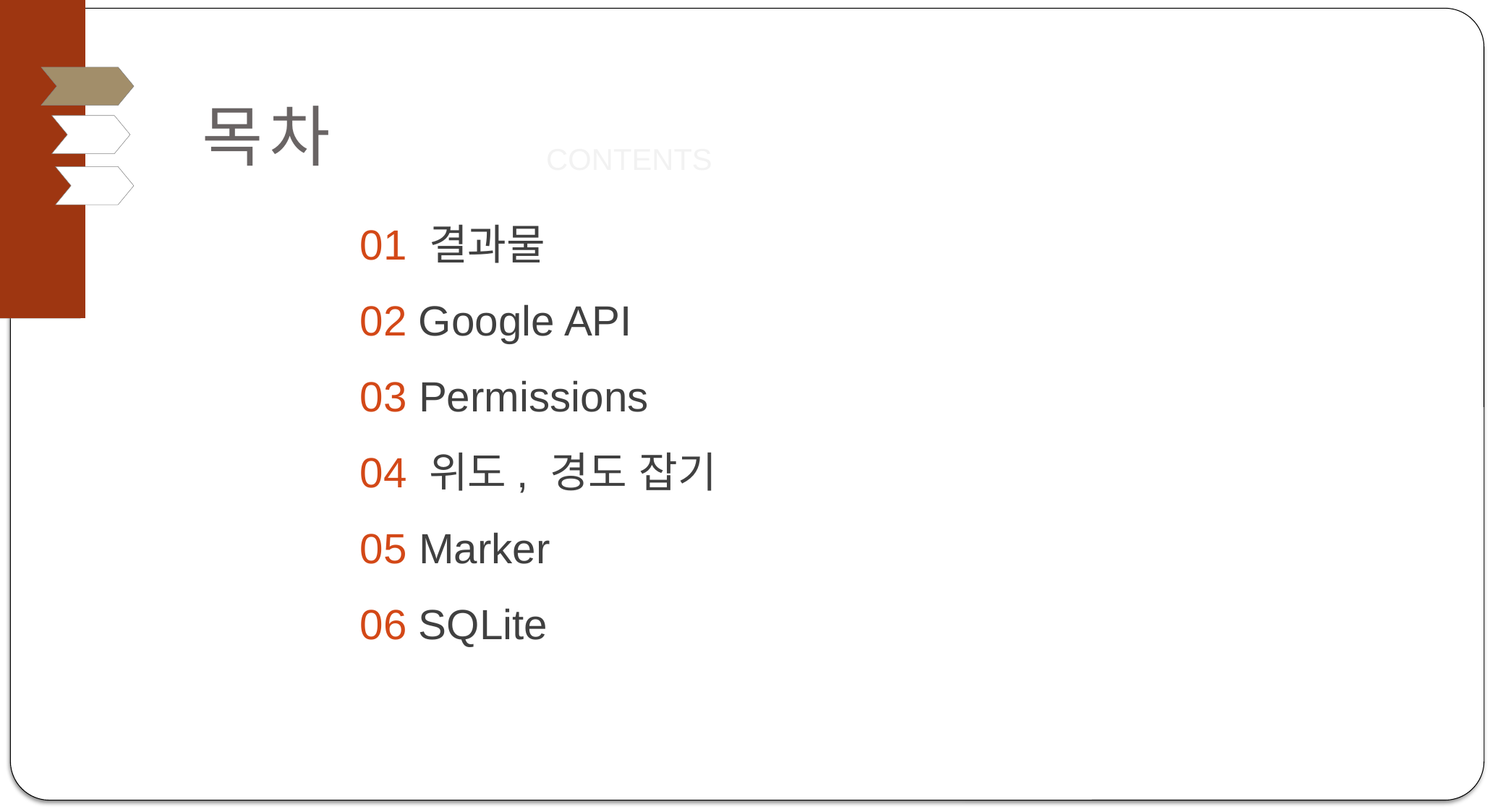

목차

CONTENTS

01 결과물
02 Google API
03 Permissions
04 위도, 경도 잡기
05 Marker
06 SQLite